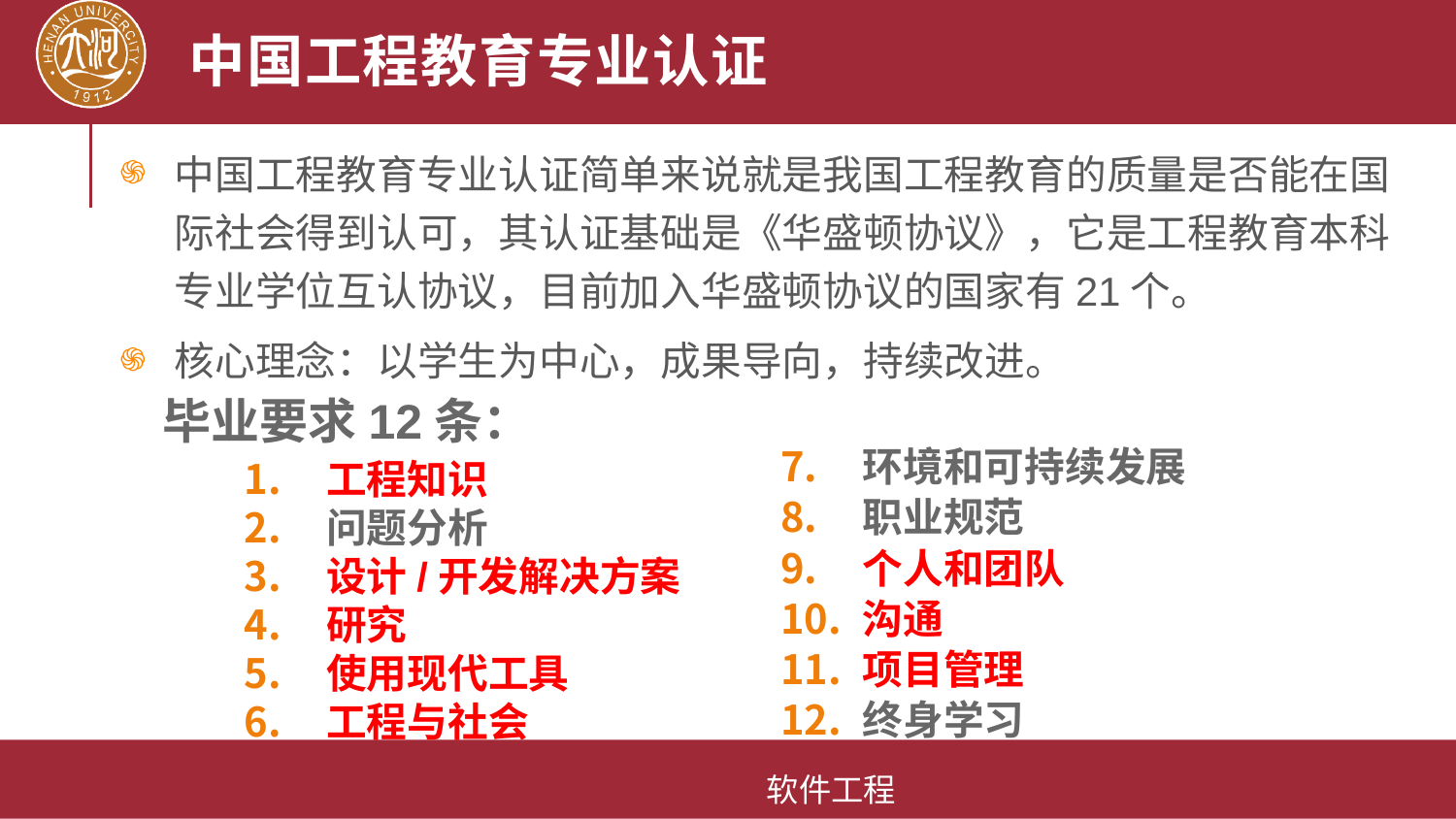

# 中国工程教育专业认证
中国工程教育专业认证简单来说就是我国工程教育的质量是否能在国际社会得到认可，其认证基础是《华盛顿协议》，它是工程教育本科专业学位互认协议，目前加入华盛顿协议的国家有21个。
核心理念：以学生为中心，成果导向，持续改进。
毕业要求12条：
环境和可持续发展
职业规范
个人和团队
沟通
项目管理
终身学习
工程知识
问题分析
设计/开发解决方案
研究
使用现代工具
工程与社会

软件工程
5